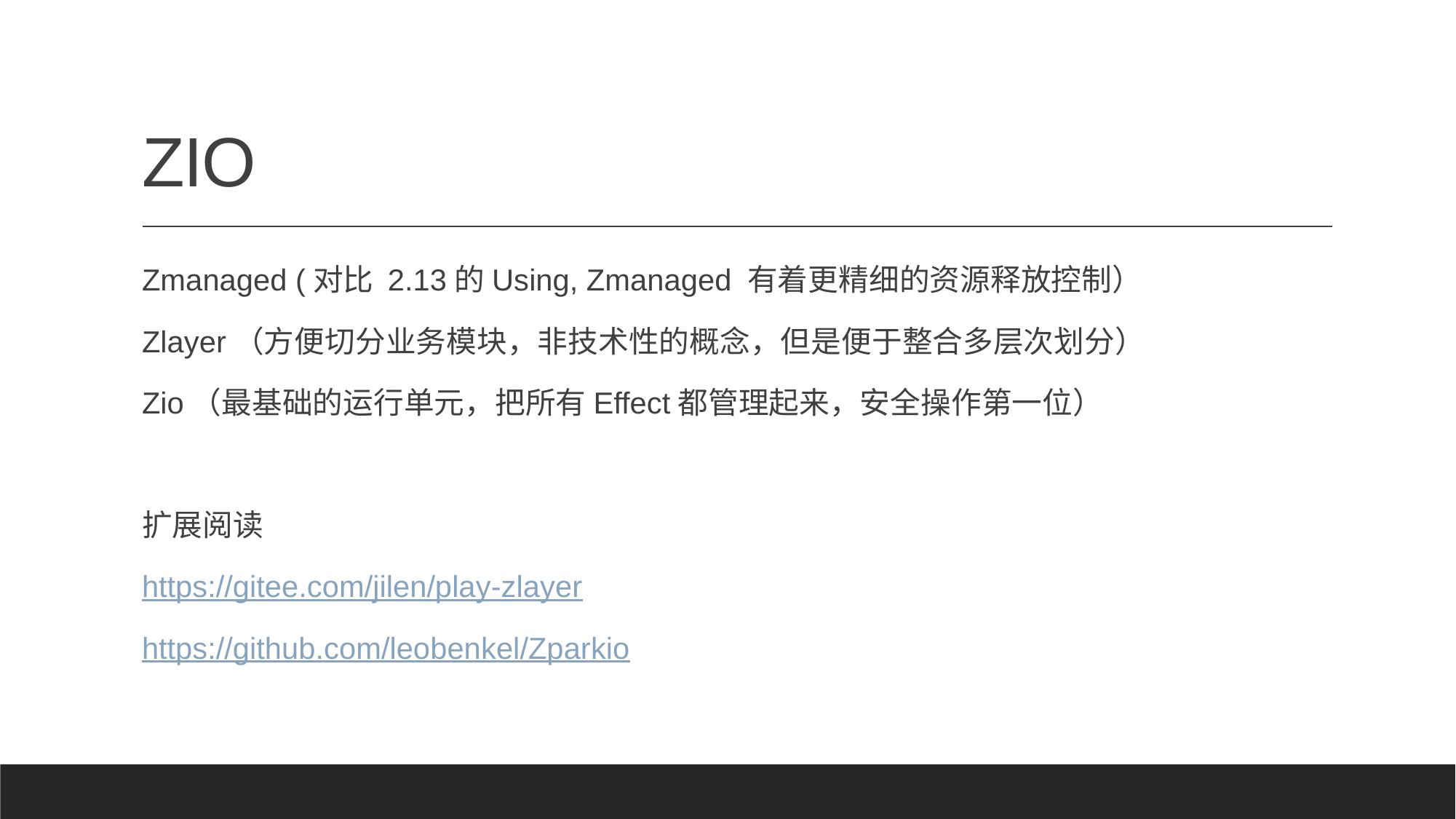

# ZIO
Zmanaged (对比 2.13的Using, Zmanaged 有着更精细的资源释放控制）
Zlayer（方便切分业务模块，非技术性的概念，但是便于整合多层次划分）
Zio（最基础的运行单元，把所有Effect都管理起来，安全操作第一位）

扩展阅读
https://gitee.com/jilen/play-zlayer
https://github.com/leobenkel/Zparkio